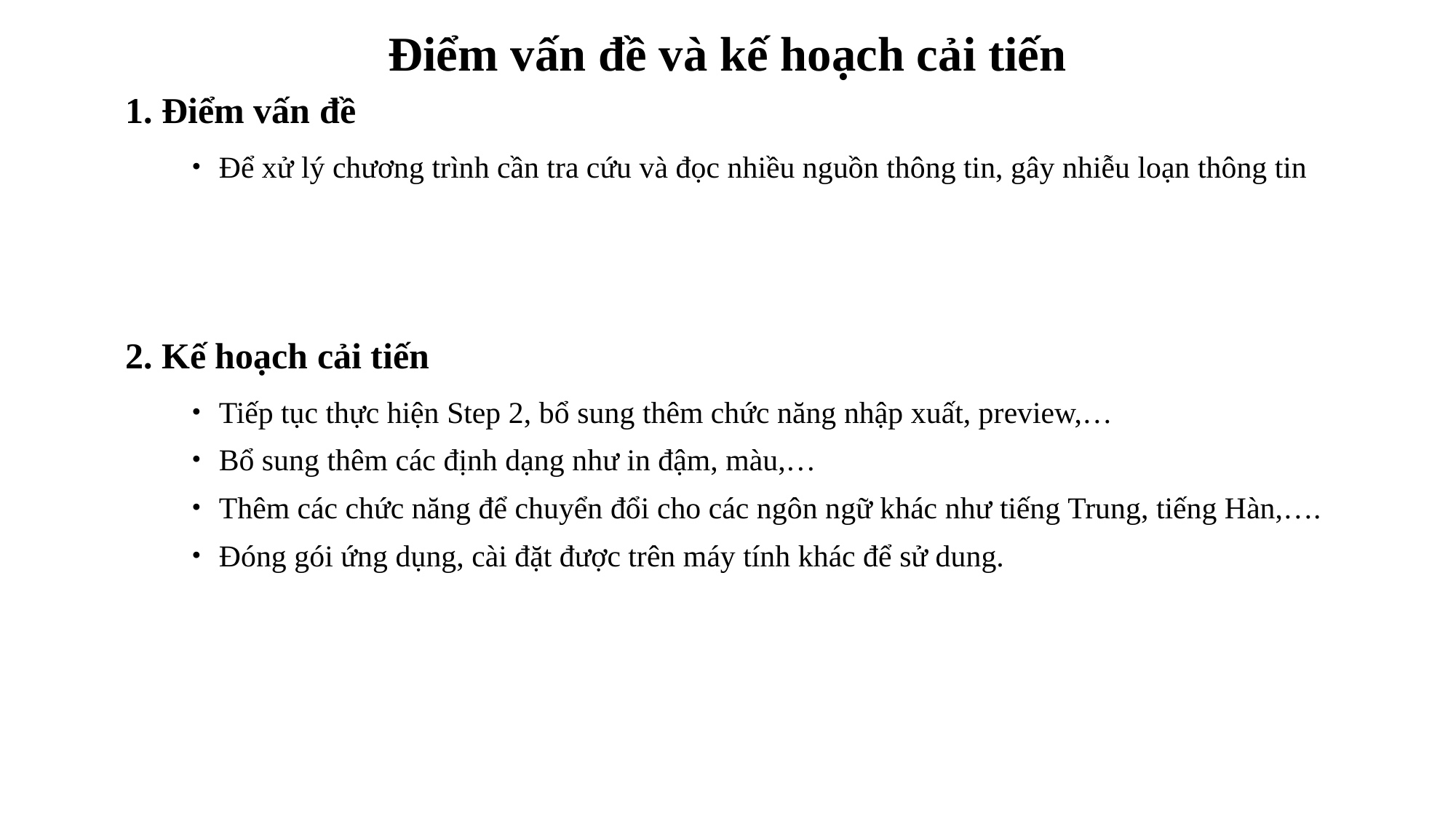

# Điểm vấn đề và kế hoạch cải tiến
1. Điểm vấn đề

・Để xử lý chương trình cần tra cứu và đọc nhiều nguồn thông tin, gây nhiễu loạn thông tin
2. Kế hoạch cải tiến

・Tiếp tục thực hiện Step 2, bổ sung thêm chức năng nhập xuất, preview,…
・Bổ sung thêm các định dạng như in đậm, màu,…
・Thêm các chức năng để chuyển đổi cho các ngôn ngữ khác như tiếng Trung, tiếng Hàn,….
・Đóng gói ứng dụng, cài đặt được trên máy tính khác để sử dung.